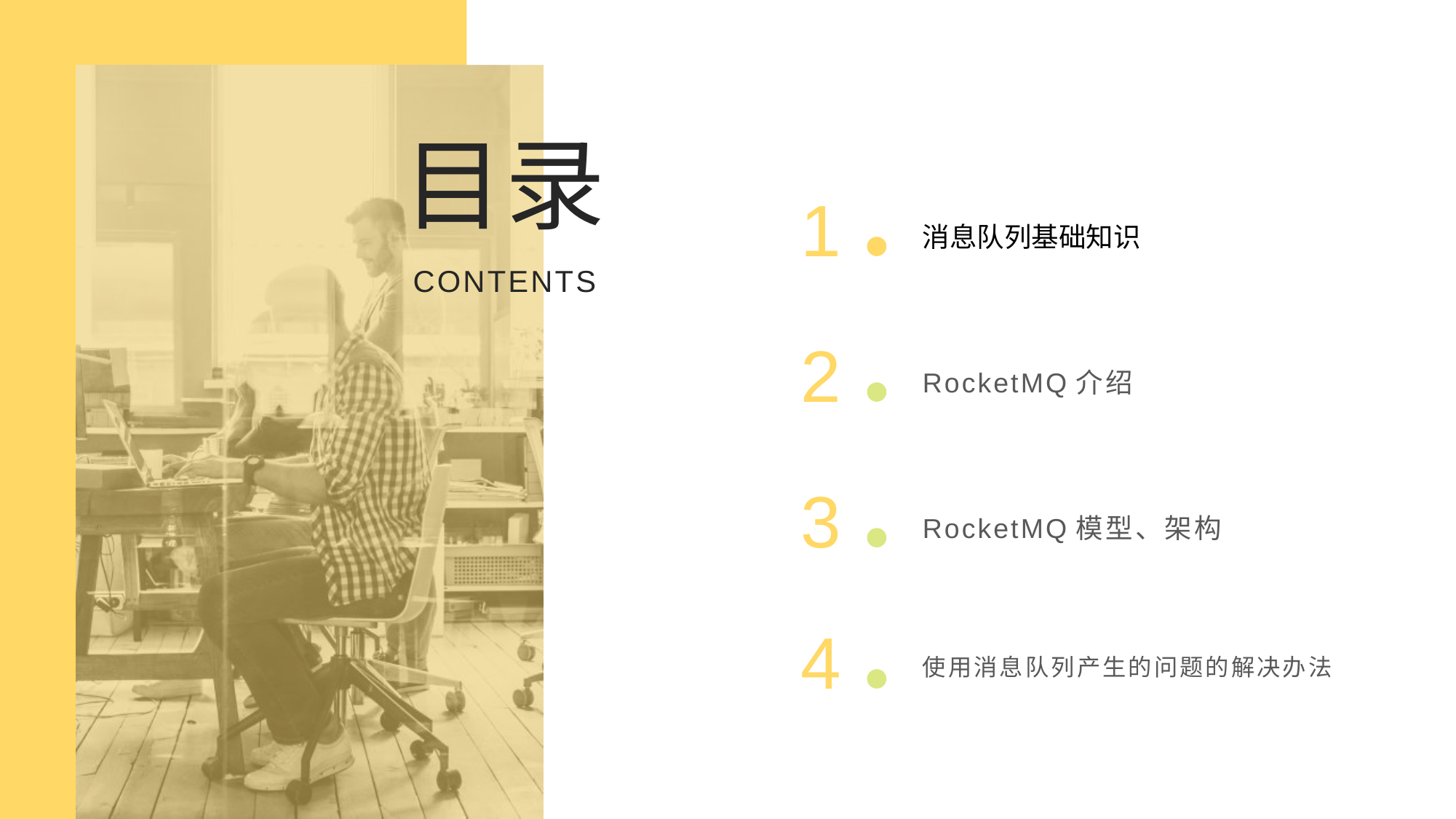

目录
1
消息队列基础知识

CONTENTS
2
RocketMQ介绍

3
RocketMQ模型、架构

4
使用消息队列产生的问题的解决办法